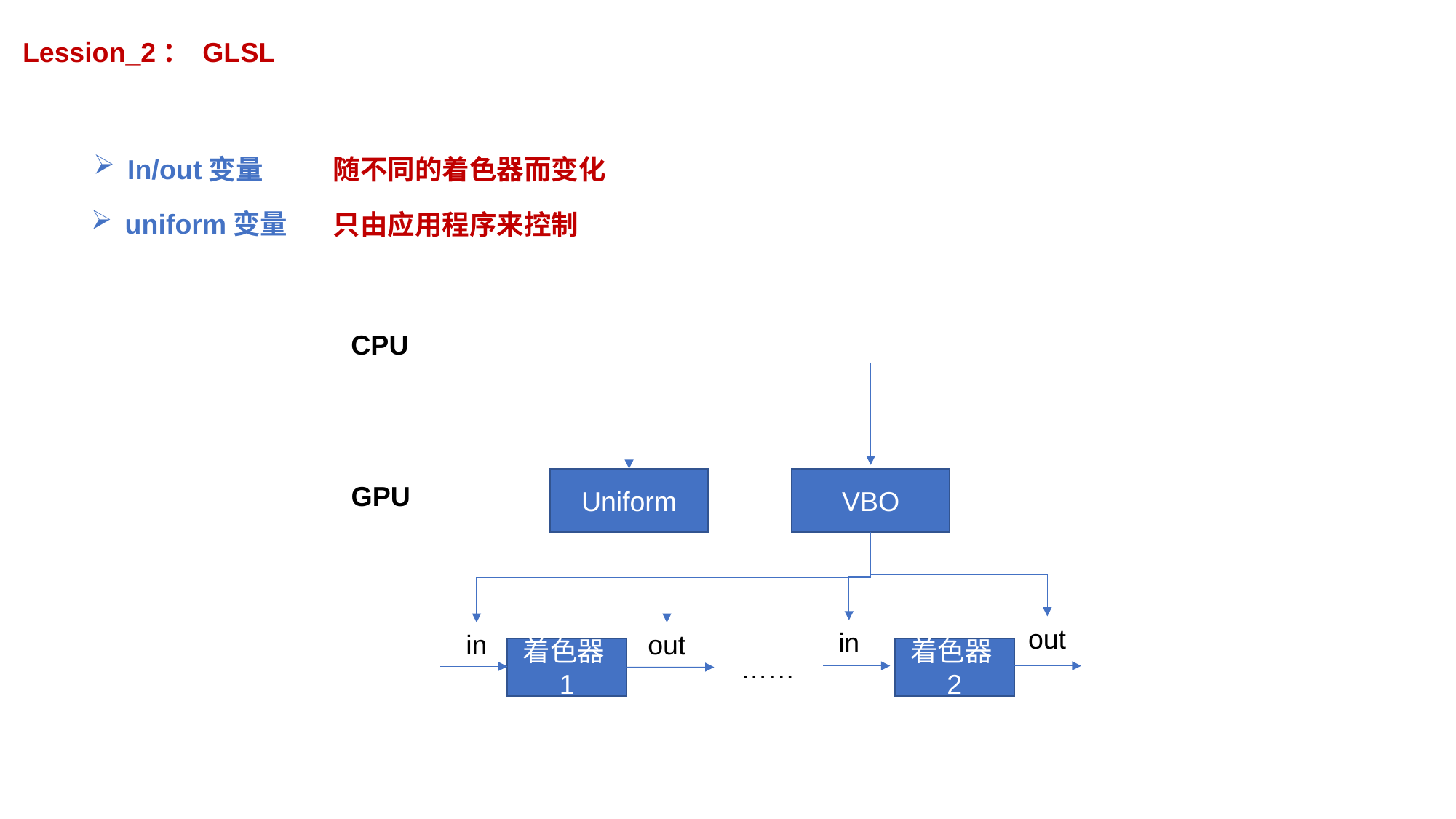

Lession_2： GLSL
In/out变量
随不同的着色器而变化
uniform变量
只由应用程序来控制
CPU
Uniform
VBO
GPU
out
in
in
out
着色器1
着色器2
……